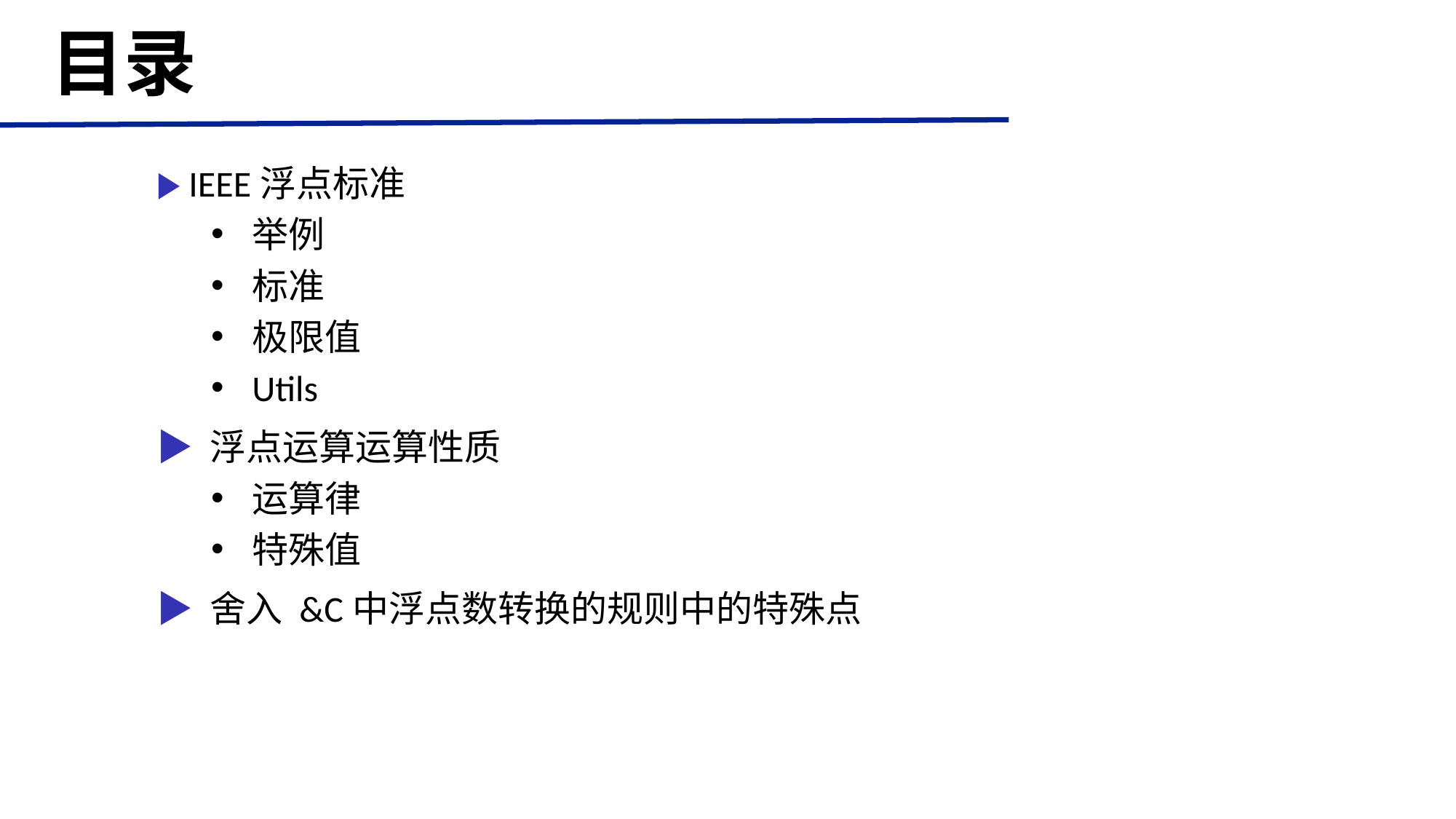

# 目录
▶ IEEE浮点标准
举例
标准
极限值
Utils
▶ 浮点运算运算性质
运算律
特殊值
▶ 舍入 &C中浮点数转换的规则中的特殊点